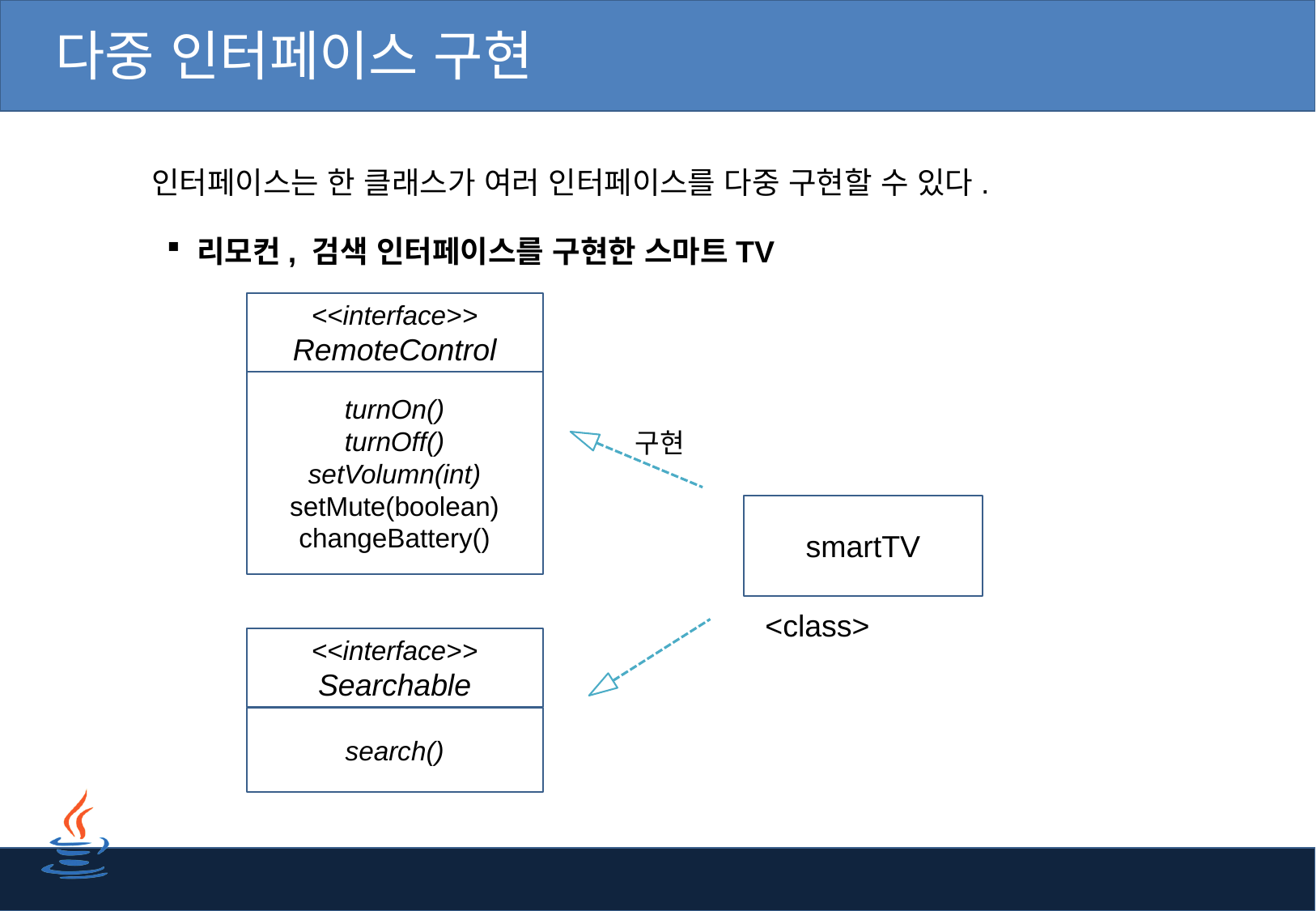

# 다중 인터페이스 구현

인터페이스는 한 클래스가 여러 인터페이스를 다중 구현할 수 있다.
리모컨, 검색 인터페이스를 구현한 스마트TV
<<interface>>
RemoteControl
turnOn()
turnOff()
setVolumn(int)
setMute(boolean)
changeBattery()
구현

smartTV
<class>
<<interface>>
Searchable

search()
15